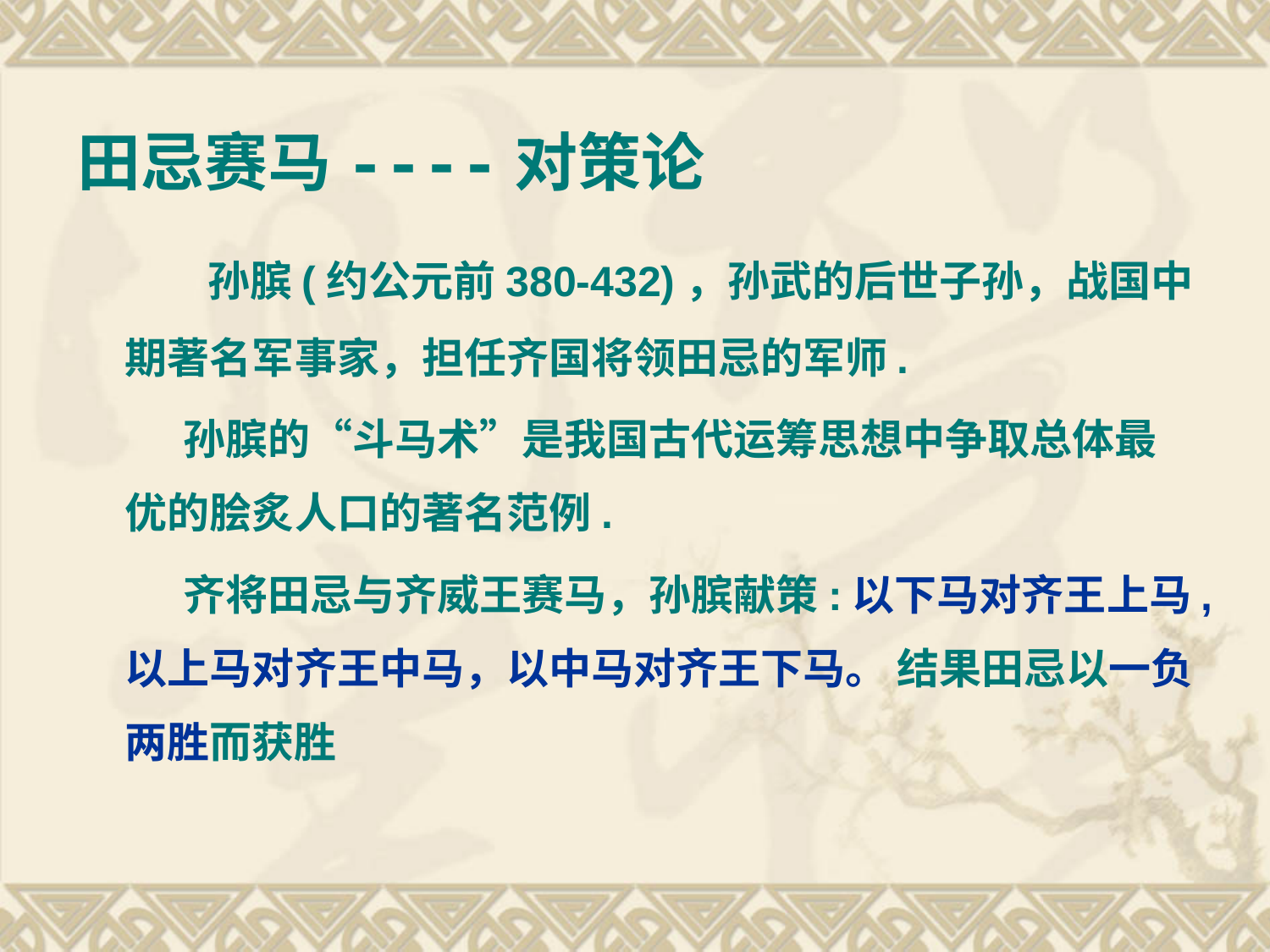

田忌赛马----对策论
         孙膑(约公元前380-432)，孙武的后世子孙，战国中期著名军事家，担任齐国将领田忌的军师.
          孙膑的“斗马术”是我国古代运筹思想中争取总体最优的脍炙人口的著名范例.
          齐将田忌与齐威王赛马，孙膑献策:以下马对齐王上马,以上马对齐王中马，以中马对齐王下马。 结果田忌以一负两胜而获胜